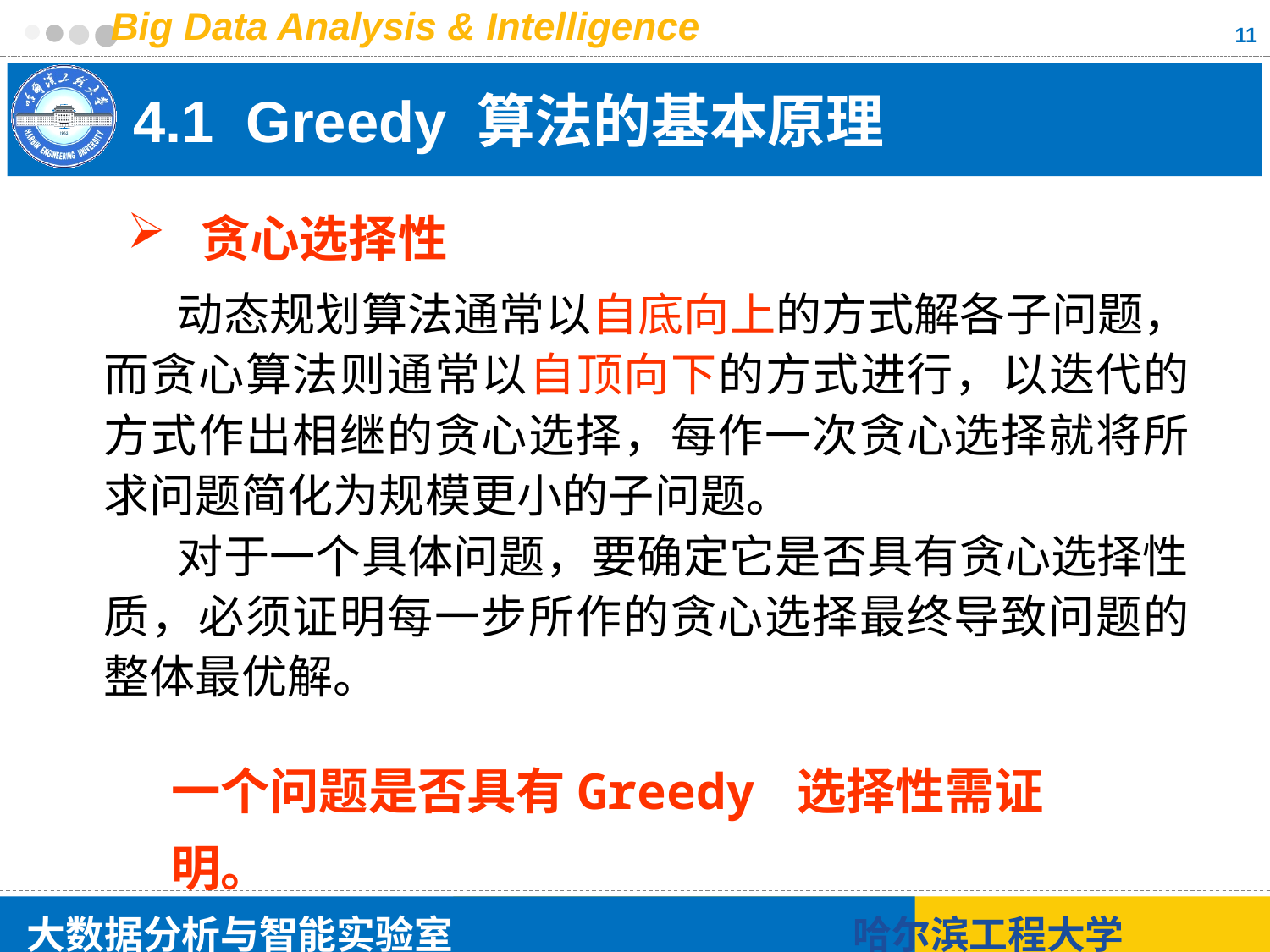

11
# 4.1  Greedy 算法的基本原理
  贪心选择性
      动态规划算法通常以自底向上的方式解各子问题，而贪心算法则通常以自顶向下的方式进行，以迭代的方式作出相继的贪心选择，每作一次贪心选择就将所求问题简化为规模更小的子问题。
      对于一个具体问题，要确定它是否具有贪心选择性质，必须证明每一步所作的贪心选择最终导致问题的整体最优解。
一个问题是否具有Greedy 选择性需证明。